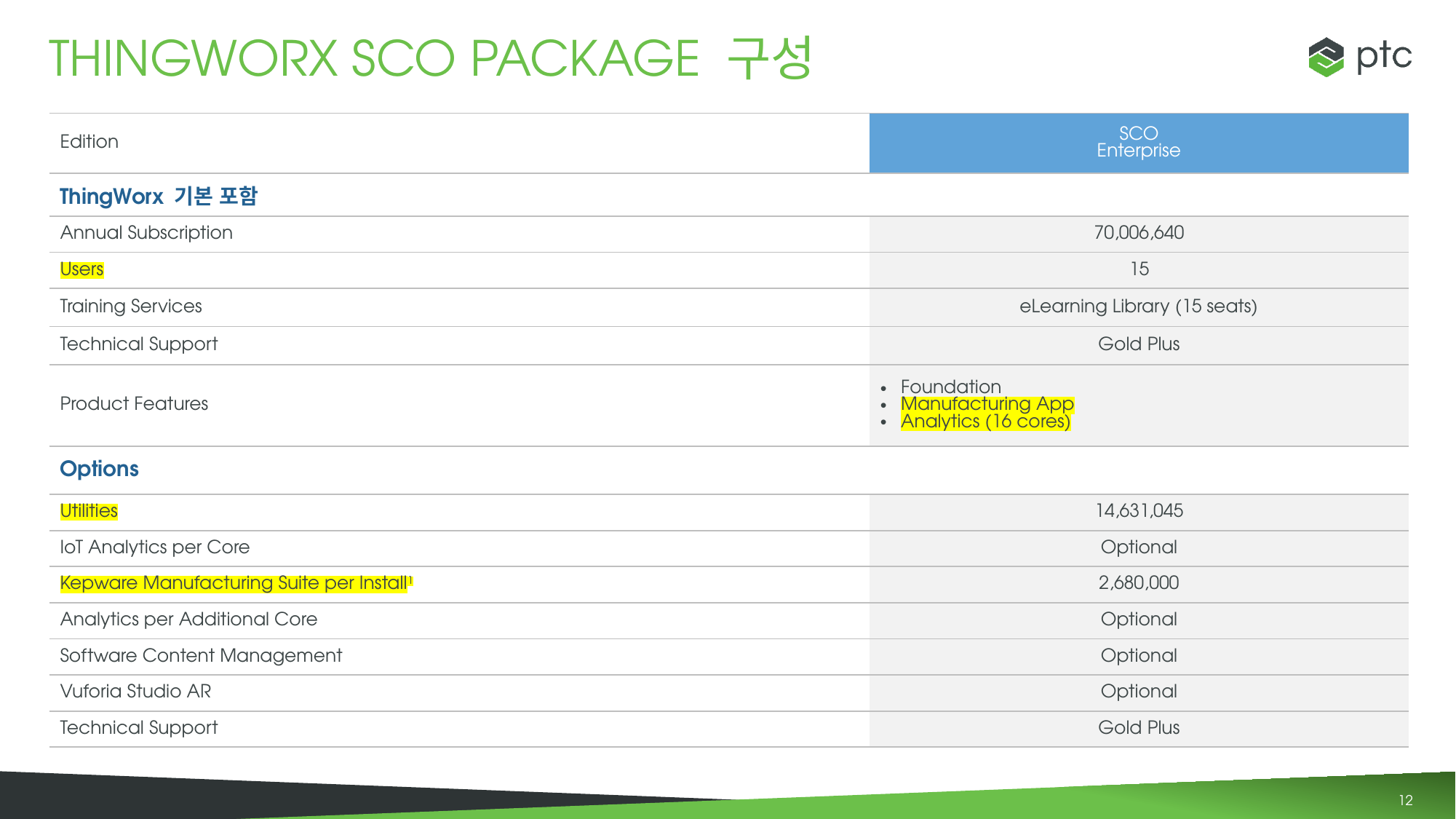

# ThingWorx SCO package 구성
| Edition | SCO Enterprise |
| --- | --- |
| ThingWorx 기본 포함 |  |
| Annual Subscription | 70,006,640 |
| Users | 15 |
| Training Services | eLearning Library (15 seats) |
| Technical Support | Gold Plus |
| Product Features | Foundation Manufacturing App Analytics (16 cores) |
| Options |  |
| Utilities | 14,631,045 |
| IoT Analytics per Core | Optional |
| Kepware Manufacturing Suite per Install1 | 2,680,000 |
| Analytics per Additional Core | Optional |
| Software Content Management | Optional |
| Vuforia Studio AR | Optional |
| Technical Support | Gold Plus |